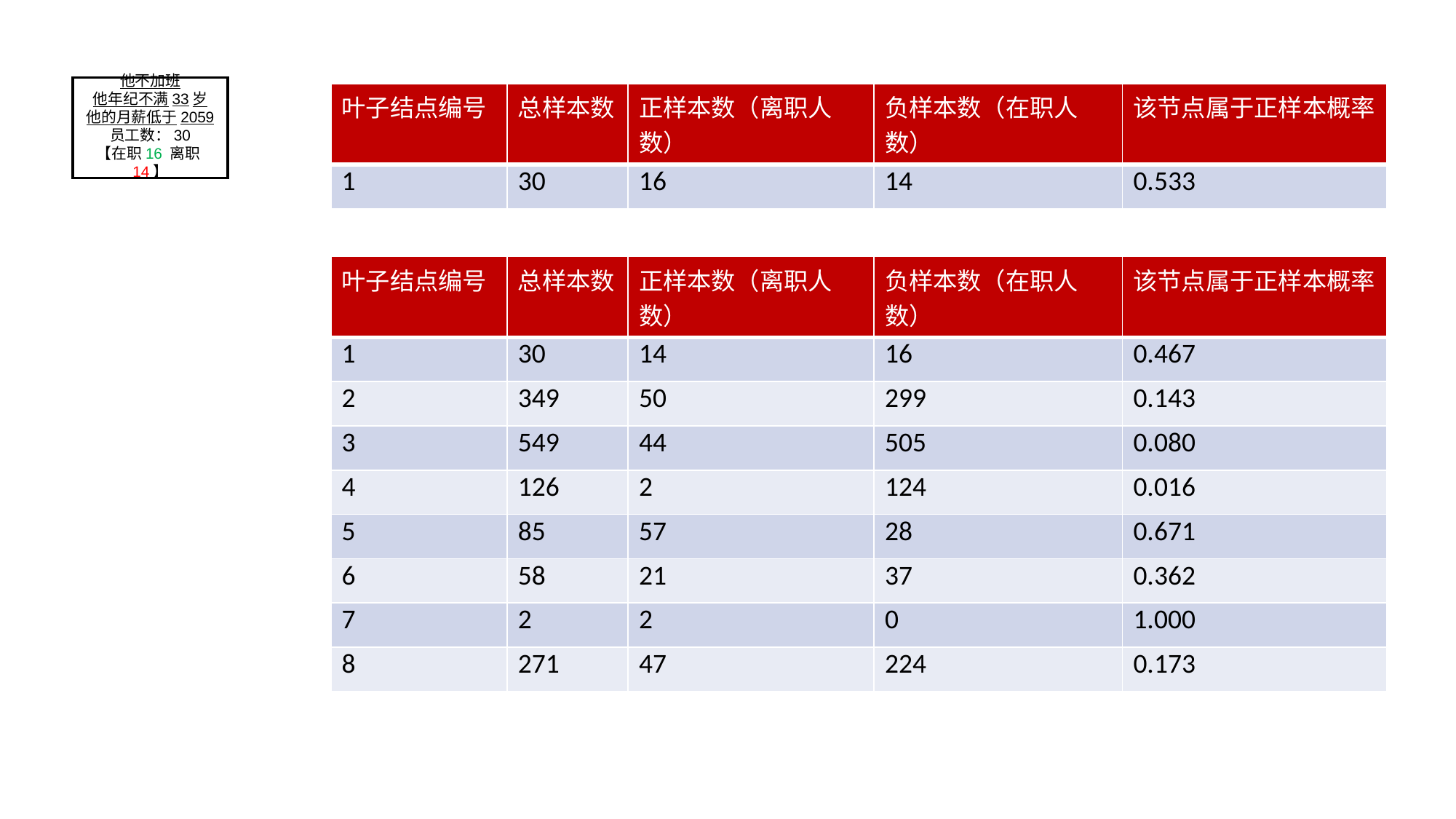

他不加班
他年纪不满33岁
他的月薪低于2059
员工数：30
【在职16 离职14】

| 叶子结点编号 | 总样本数 | 正样本数（离职人数） | 负样本数（在职人数） | 该节点属于正样本概率 |
| --- | --- | --- | --- | --- |
| 1 | 30 | 16 | 14 | 0.533 |
| 叶子结点编号 | 总样本数 | 正样本数（离职人数） | 负样本数（在职人数） | 该节点属于正样本概率 |
| --- | --- | --- | --- | --- |
| 1 | 30 | 14 | 16 | 0.467 |
| 2 | 349 | 50 | 299 | 0.143 |
| 3 | 549 | 44 | 505 | 0.080 |
| 4 | 126 | 2 | 124 | 0.016 |
| 5 | 85 | 57 | 28 | 0.671 |
| 6 | 58 | 21 | 37 | 0.362 |
| 7 | 2 | 2 | 0 | 1.000 |
| 8 | 271 | 47 | 224 | 0.173 |